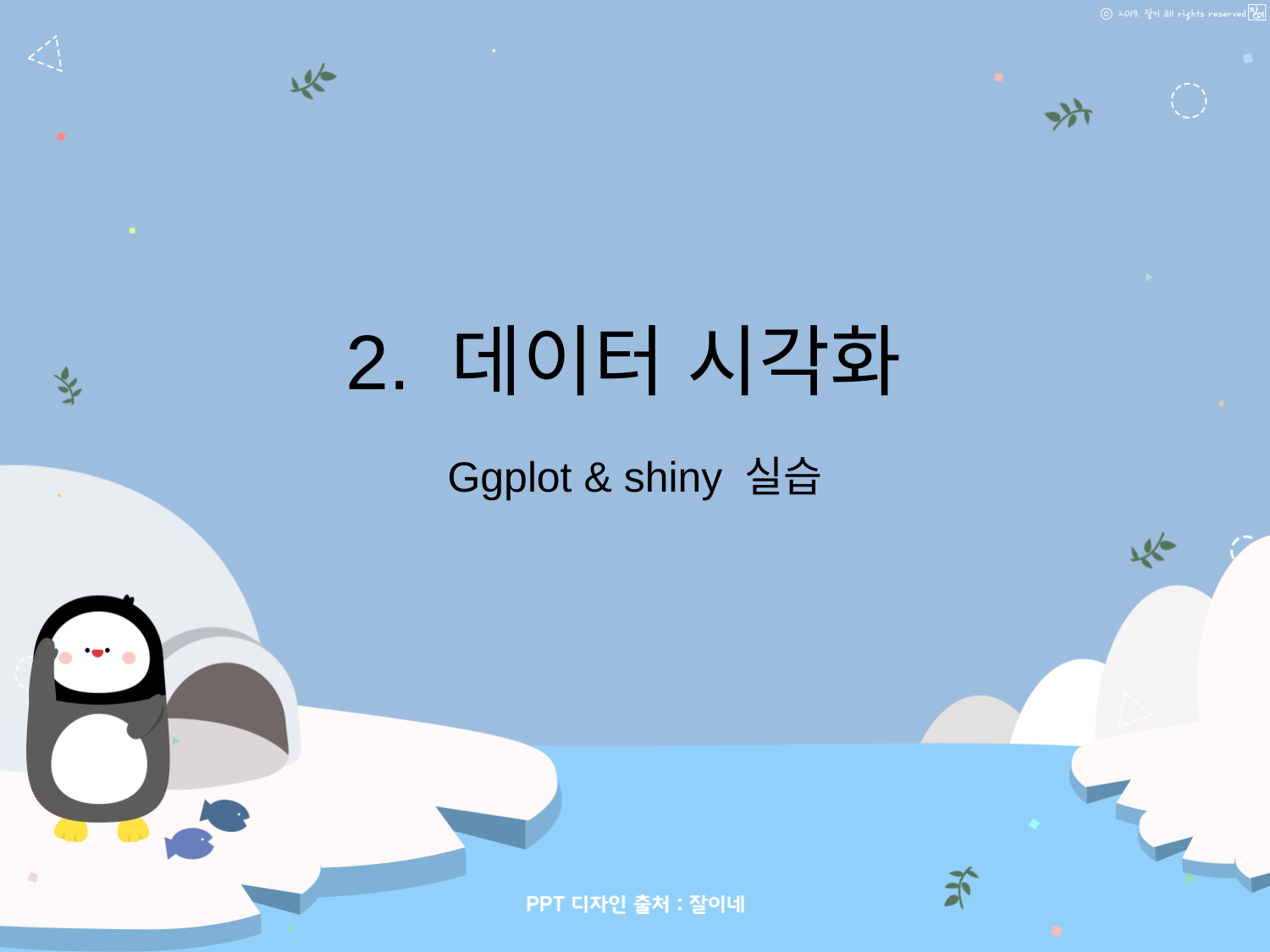

# 2. 데이터 시각화
Ggplot & shiny 실습